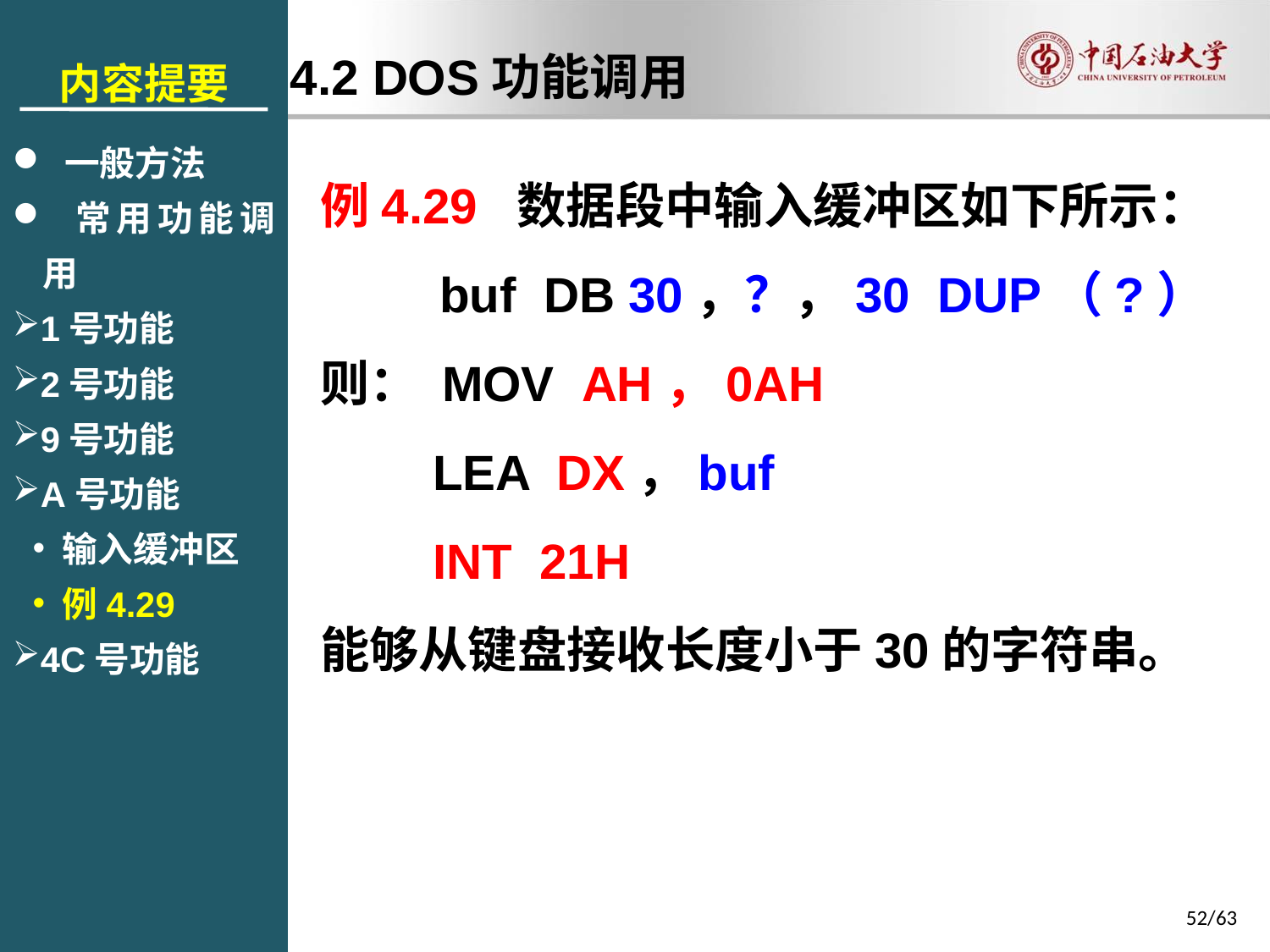

内容提要
 一般方法
 常用功能调用
1号功能
2号功能
9号功能
A号功能
输入缓冲区
例4.29
4C号功能
4.2 DOS功能调用
例4.29  数据段中输入缓冲区如下所示：
	      buf  DB 30，？，30  DUP（?）
则： MOV  AH，0AH
LEA  DX，buf
INT  21H
能够从键盘接收长度小于30的字符串。
52/63